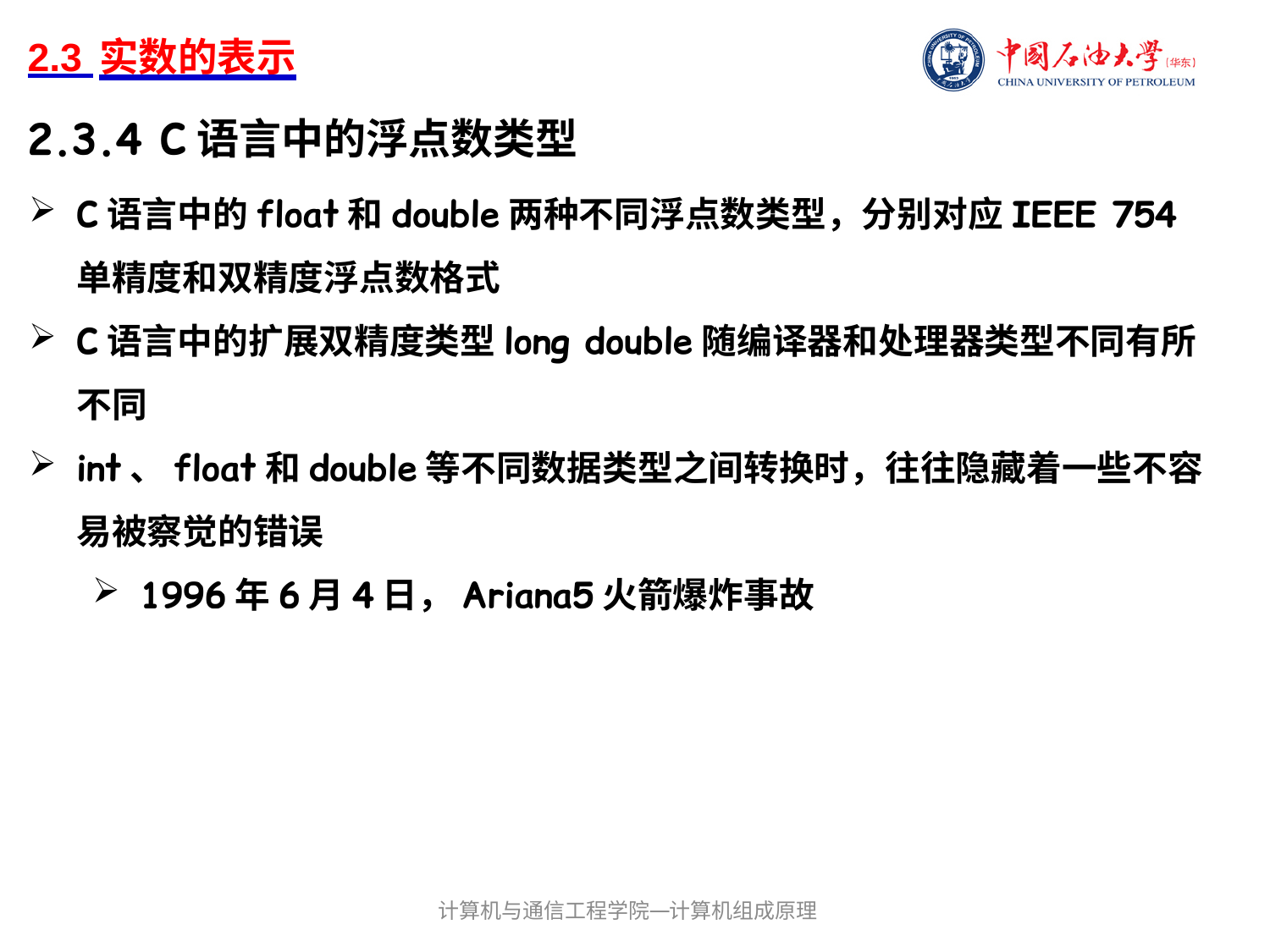

# 2.3 实数的表示
2.3.4 C语言中的浮点数类型
C语言中的float和double两种不同浮点数类型，分别对应IEEE 754单精度和双精度浮点数格式
C语言中的扩展双精度类型long double随编译器和处理器类型不同有所不同
int、float和double等不同数据类型之间转换时，往往隐藏着一些不容易被察觉的错误
1996年6月4日，Ariana5火箭爆炸事故
61

计算机与通信工程学院—计算机组成原理